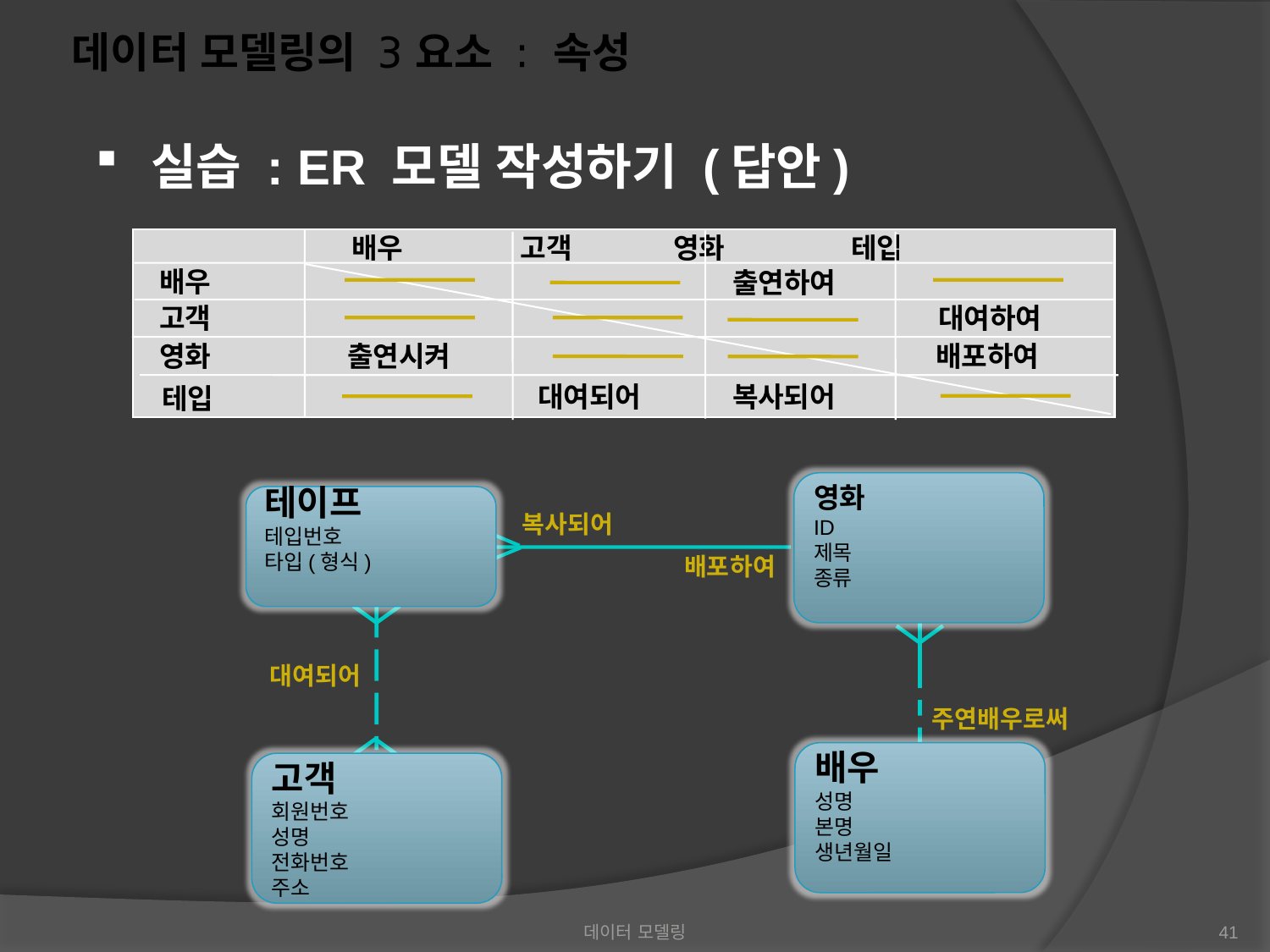

데이터 모델링의 3요소 : 속성
 실습 : ER 모델 작성하기 (답안)
         배우               고객             영화                테입

배우
 출연하여

고객
  대여하여

영화
 출연시켜
  배포하여

대여되어
 복사되어
테입

영화
ID
제목
종류

테이프
테입번호
타입(형식)

복사되어

배포하여

대여되어

주연배우로써

배우
성명
본명
생년월일

고객
회원번호
성명
전화번호
주소

데이터 모델링
41